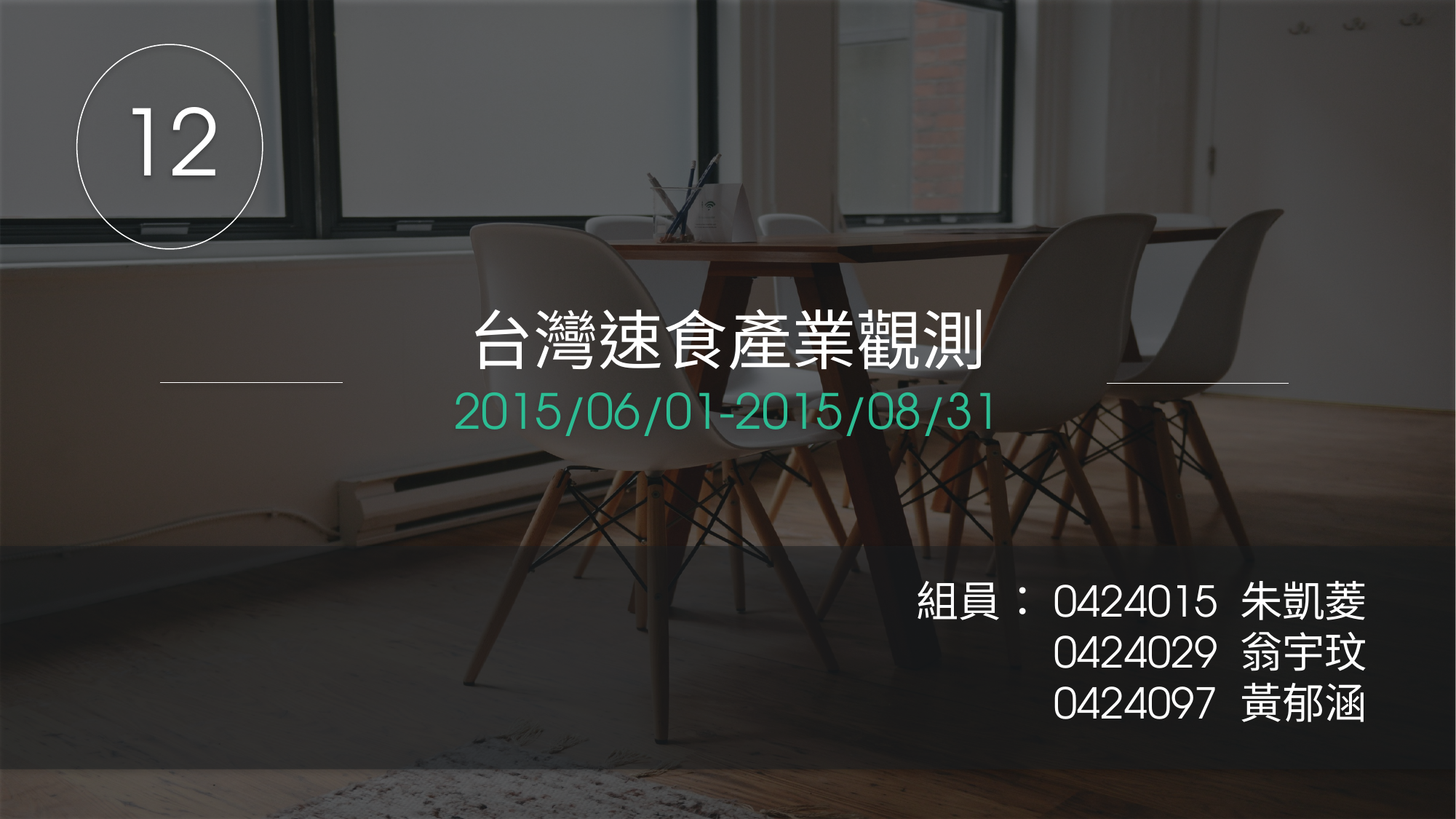

2015/06/01-2015/08/31
12
台灣速食產業觀測

組員：0424015 朱凱菱
0424029 翁宇玟
0424097 黃郁涵